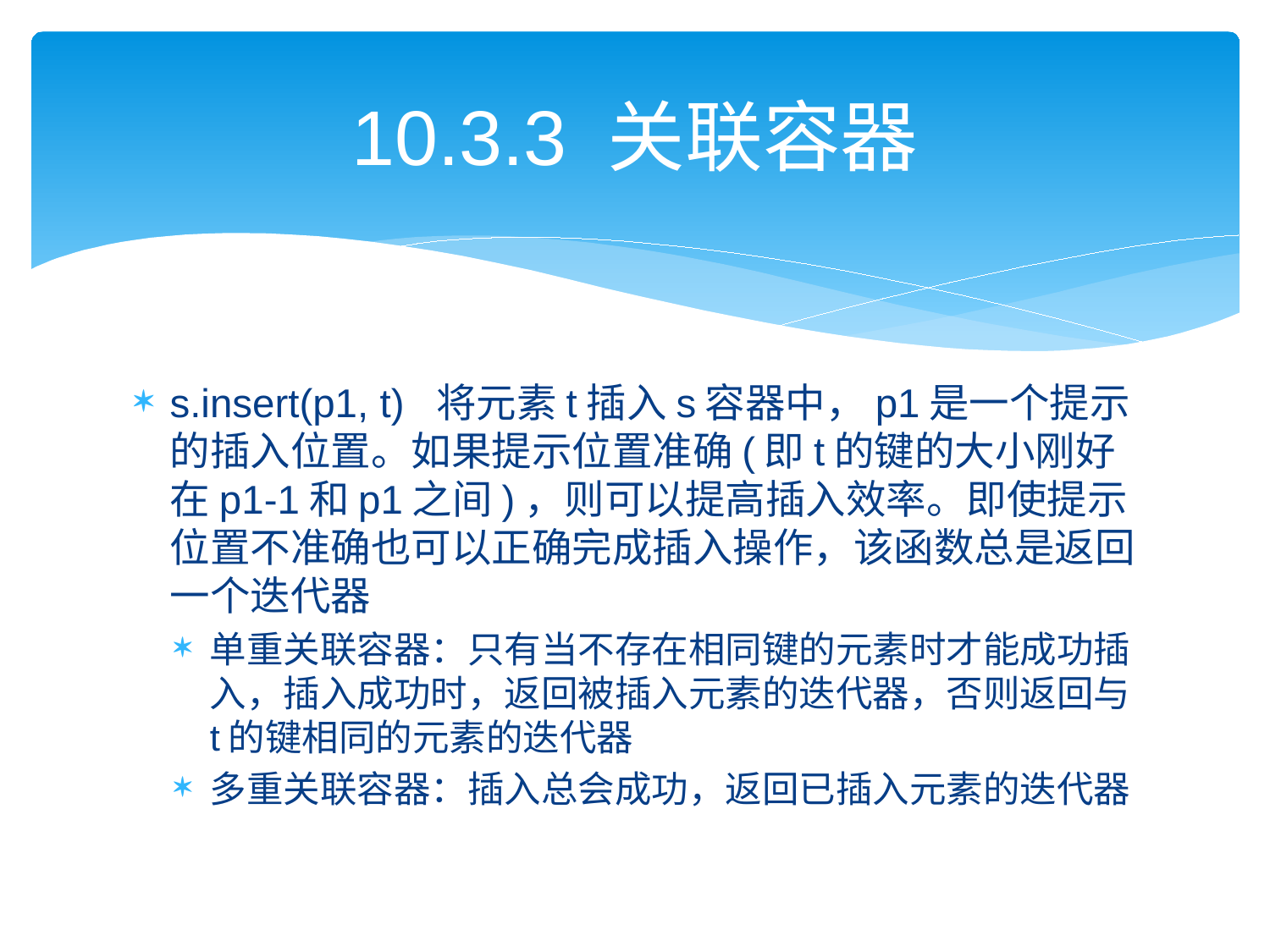

# 10.3.3 关联容器
s.insert(p1, t)  将元素t插入s容器中，p1是一个提示的插入位置。如果提示位置准确(即t的键的大小刚好在p1-1和p1之间)，则可以提高插入效率。即使提示位置不准确也可以正确完成插入操作，该函数总是返回一个迭代器
单重关联容器：只有当不存在相同键的元素时才能成功插入，插入成功时，返回被插入元素的迭代器，否则返回与t的键相同的元素的迭代器
多重关联容器：插入总会成功，返回已插入元素的迭代器